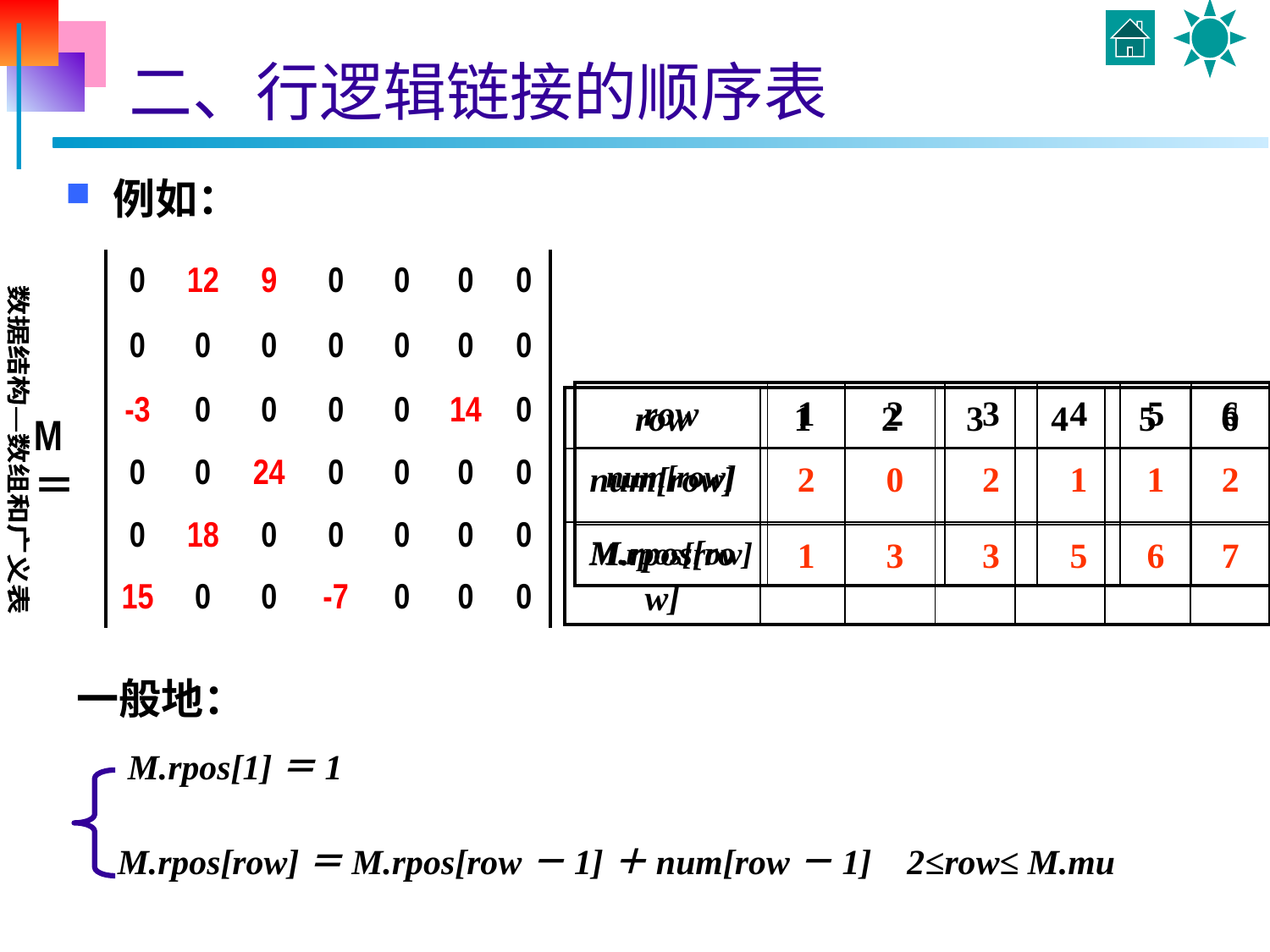

# 二、行逻辑链接的顺序表
例如：
| 0 | 12 | 9 | 0 | 0 | 0 | 0 |
| --- | --- | --- | --- | --- | --- | --- |
| 0 | 0 | 0 | 0 | 0 | 0 | 0 |
| -3 | 0 | 0 | 0 | 0 | 14 | 0 |
| 0 | 0 | 24 | 0 | 0 | 0 | 0 |
| 0 | 18 | 0 | 0 | 0 | 0 | 0 |
| 15 | 0 | 0 | -7 | 0 | 0 | 0 |
| row | 1 | 2 | 3 | 4 | 5 | 6 |
| --- | --- | --- | --- | --- | --- | --- |
| num[row] | 2 | 0 | 2 | 1 | 1 | 2 |
| M.rpos[row] | 1 | 3 | 3 | 5 | 6 | 7 |
| row | 1 | 2 | 3 | 4 | 5 | 6 |
| --- | --- | --- | --- | --- | --- | --- |
| num[row] |  |  |  |  |  |  |
| M.rpos[row] |  |  |  |  |  |  |
M＝
一般地：
M.rpos[1]＝1

M.rpos[row]＝M.rpos[row－1]＋num[row－1]    2≤row≤ M.mu
57